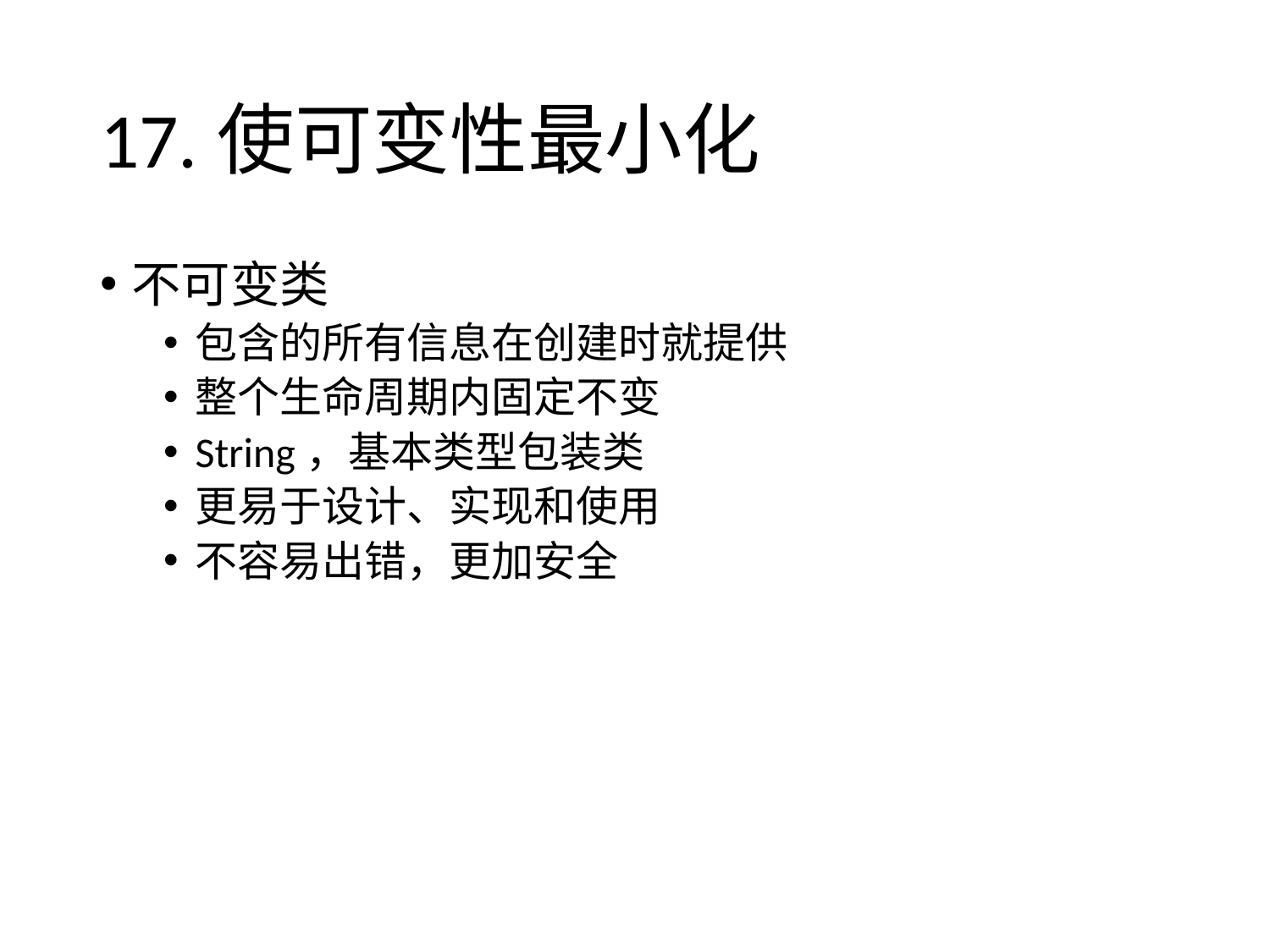

# 17.使可变性最小化
不可变类
包含的所有信息在创建时就提供
整个生命周期内固定不变
String，基本类型包装类
更易于设计、实现和使用
不容易出错，更加安全